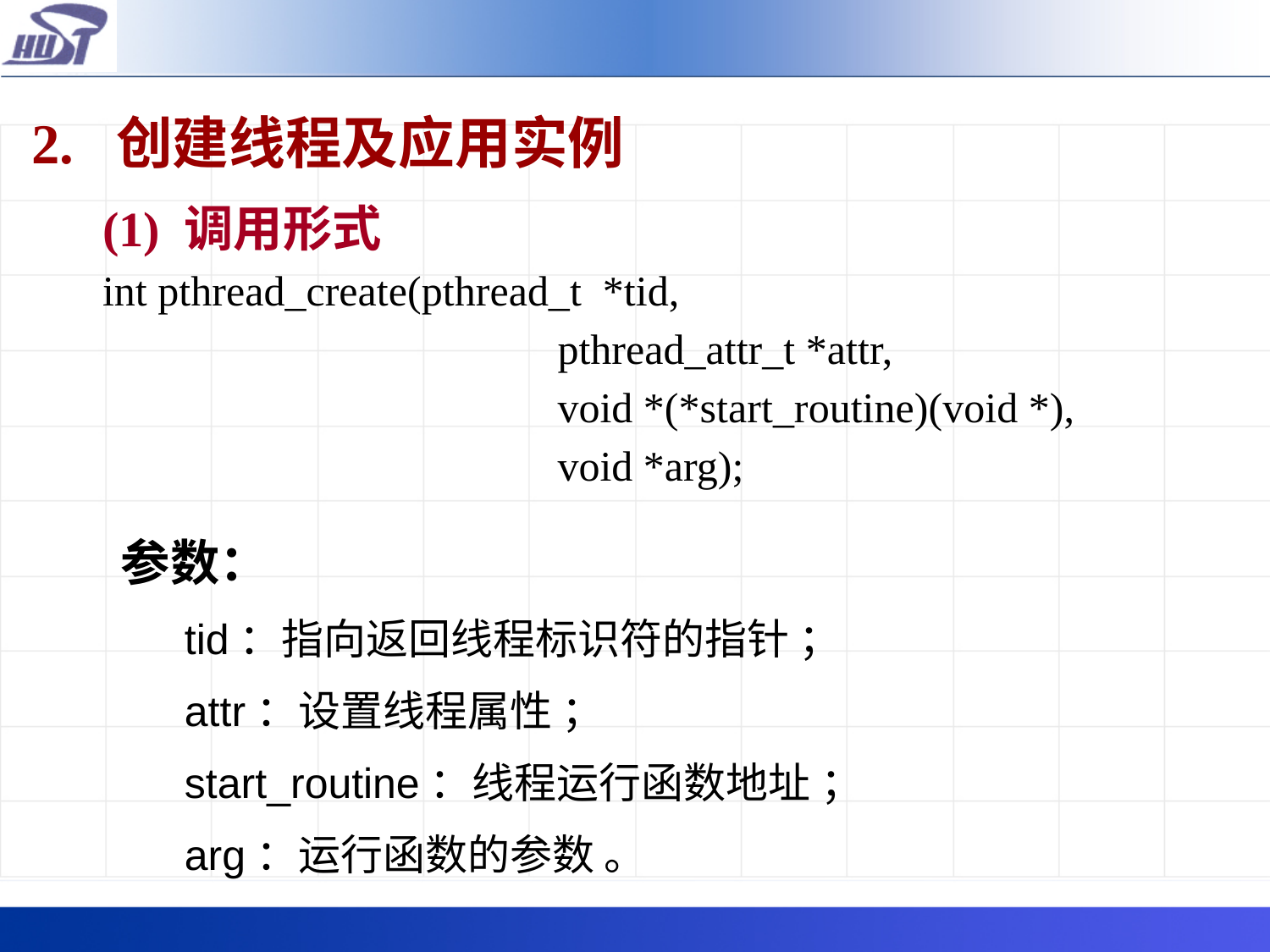

2.  创建线程及应用实例
(1) 调用形式
int pthread_create(pthread_t  *tid,
				pthread_attr_t *attr,
				void *(*start_routine)(void *),
				void *arg);
参数：
tid：指向返回线程标识符的指针 ；
attr：设置线程属性 ；
start_routine：线程运行函数地址 ；
arg：运行函数的参数 。